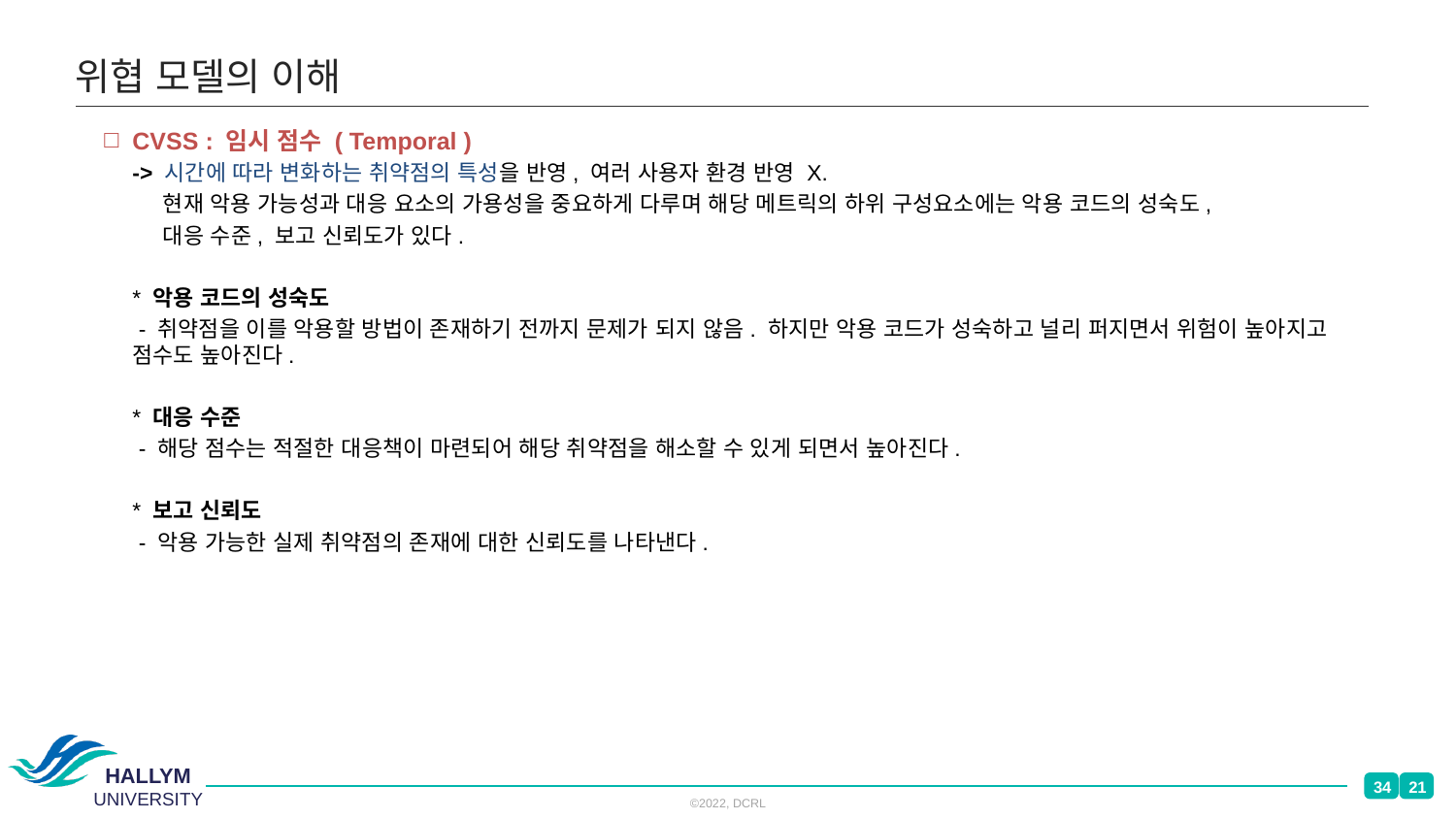

# 위협 모델의 이해
CVSS : 임시 점수 ( Temporal )
-> 시간에 따라 변화하는 취약점의 특성을 반영, 여러 사용자 환경 반영 X.
    현재 악용 가능성과 대응 요소의 가용성을 중요하게 다루며 해당 메트릭의 하위 구성요소에는 악용 코드의 성숙도,
    대응 수준, 보고 신뢰도가 있다.

* 악용 코드의 성숙도
 - 취약점을 이를 악용할 방법이 존재하기 전까지 문제가 되지 않음. 하지만 악용 코드가 성숙하고 널리 퍼지면서 위험이 높아지고 점수도 높아진다.

* 대응 수준
 - 해당 점수는 적절한 대응책이 마련되어 해당 취약점을 해소할 수 있게 되면서 높아진다.

* 보고 신뢰도
 - 악용 가능한 실제 취약점의 존재에 대한 신뢰도를 나타낸다.